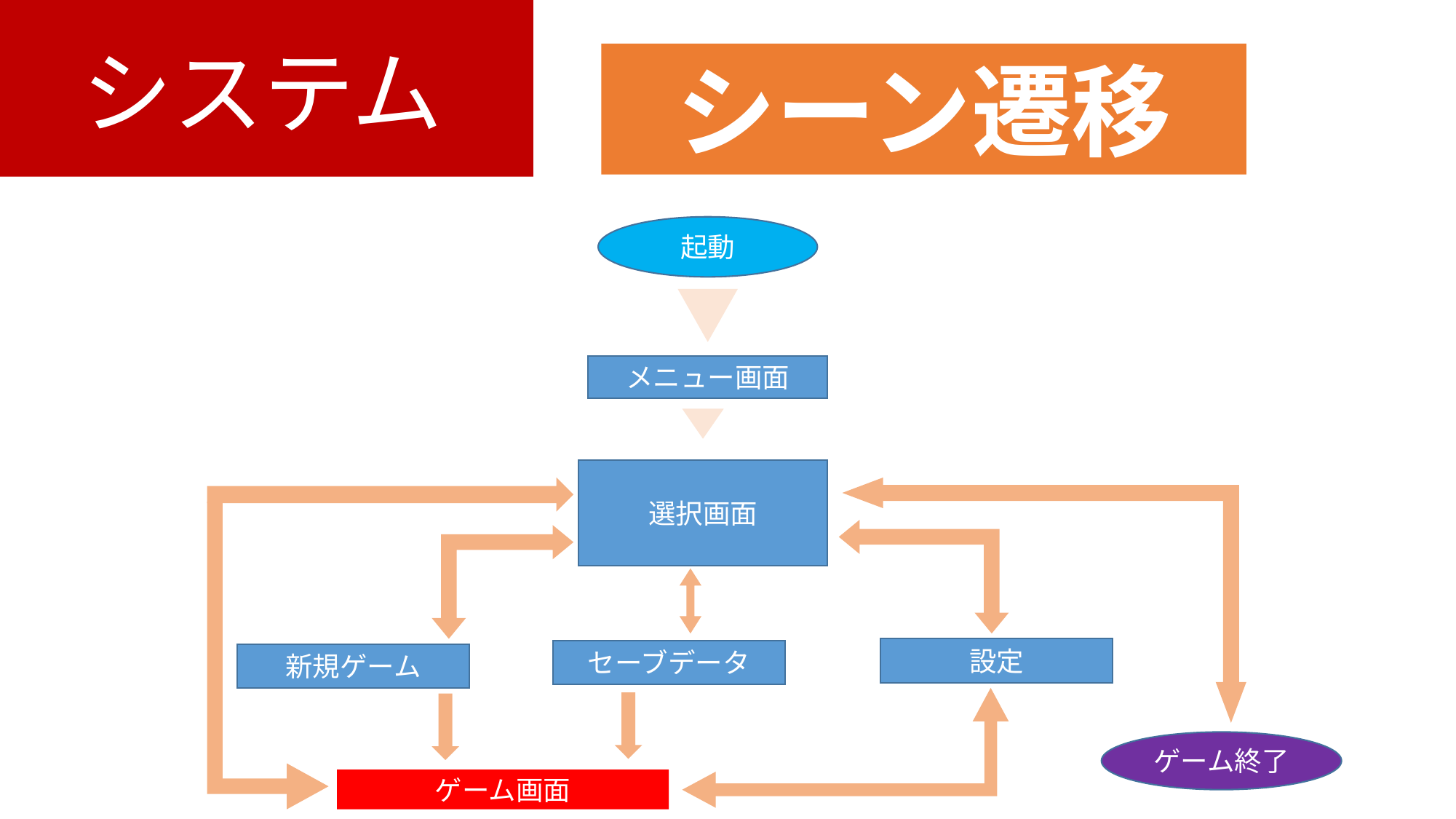

システム
シーン遷移
起動

メニュー画面

選択画面

設定
セーブデータ
新規ゲーム

ゲーム終了
ゲーム画面